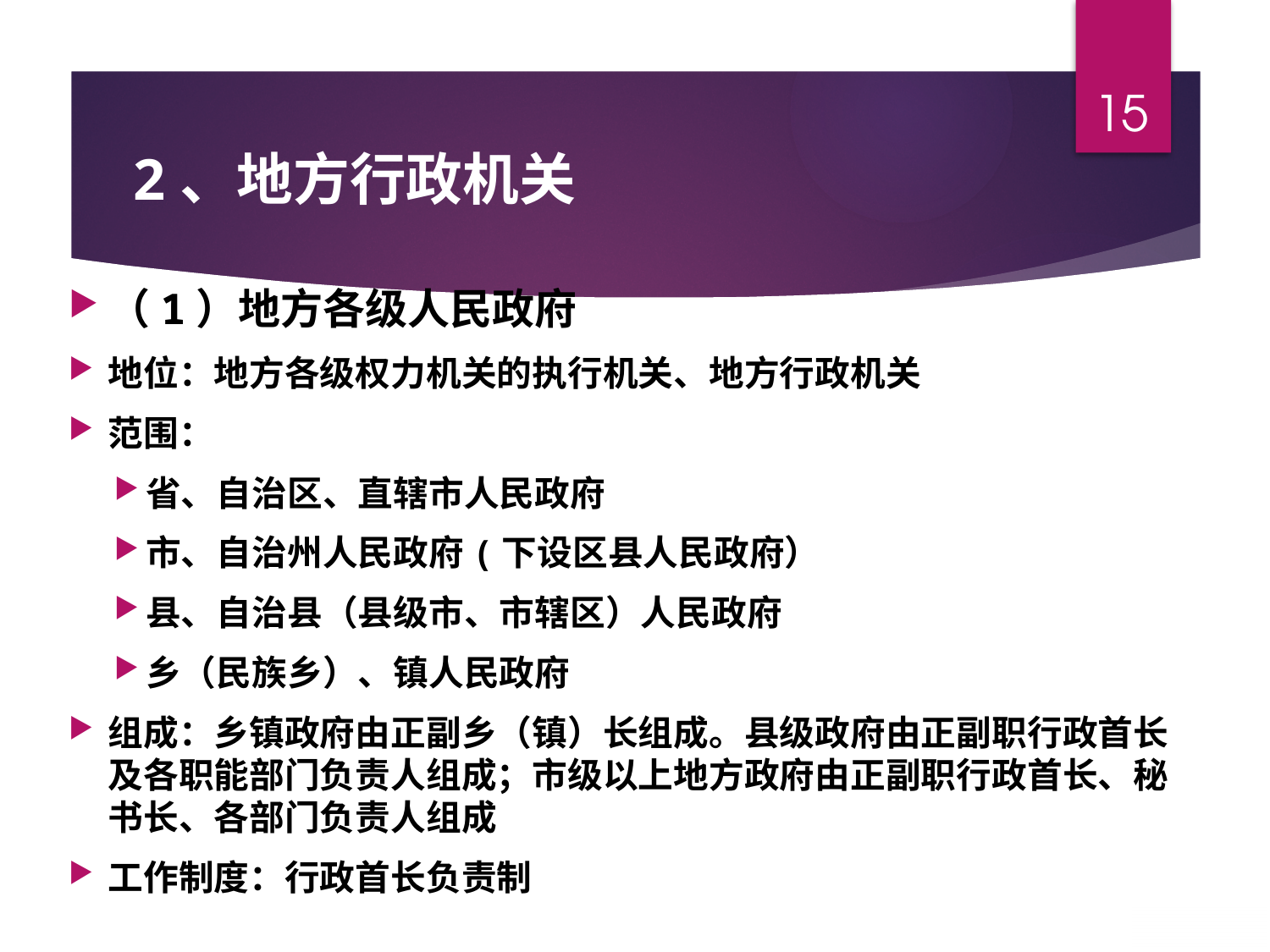

15
# 2、地方行政机关
（1）地方各级人民政府
地位：地方各级权力机关的执行机关、地方行政机关
范围：
省、自治区、直辖市人民政府
市、自治州人民政府(下设区县人民政府）
县、自治县（县级市、市辖区）人民政府
乡（民族乡）、镇人民政府
组成：乡镇政府由正副乡（镇）长组成。县级政府由正副职行政首长及各职能部门负责人组成；市级以上地方政府由正副职行政首长、秘书长、各部门负责人组成
工作制度：行政首长负责制